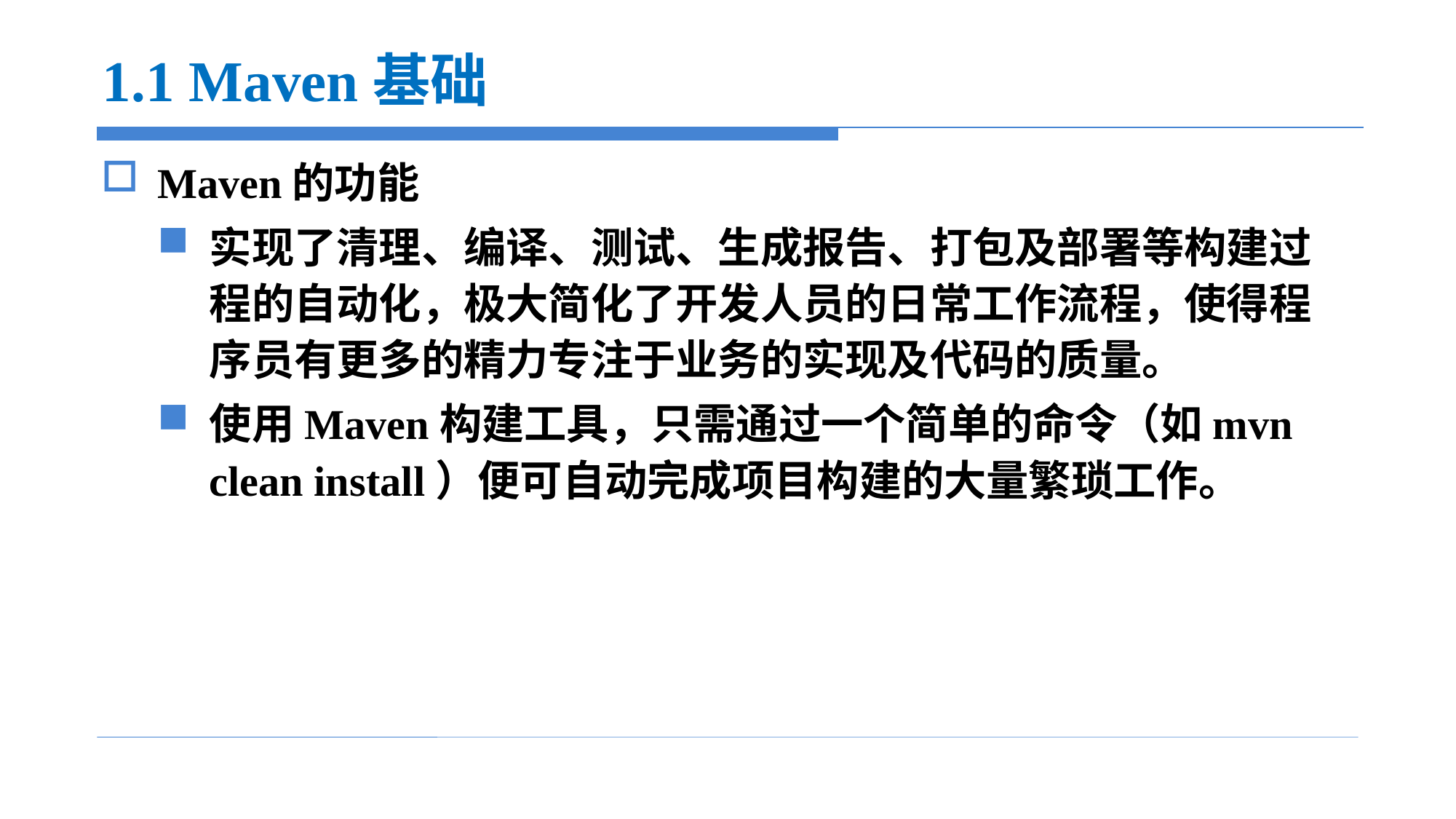

# 1.1 Maven基础
Maven的功能
实现了清理、编译、测试、生成报告、打包及部署等构建过程的自动化，极大简化了开发人员的日常工作流程，使得程序员有更多的精力专注于业务的实现及代码的质量。
使用Maven构建工具，只需通过一个简单的命令（如mvn clean install）便可自动完成项目构建的大量繁琐工作。
9